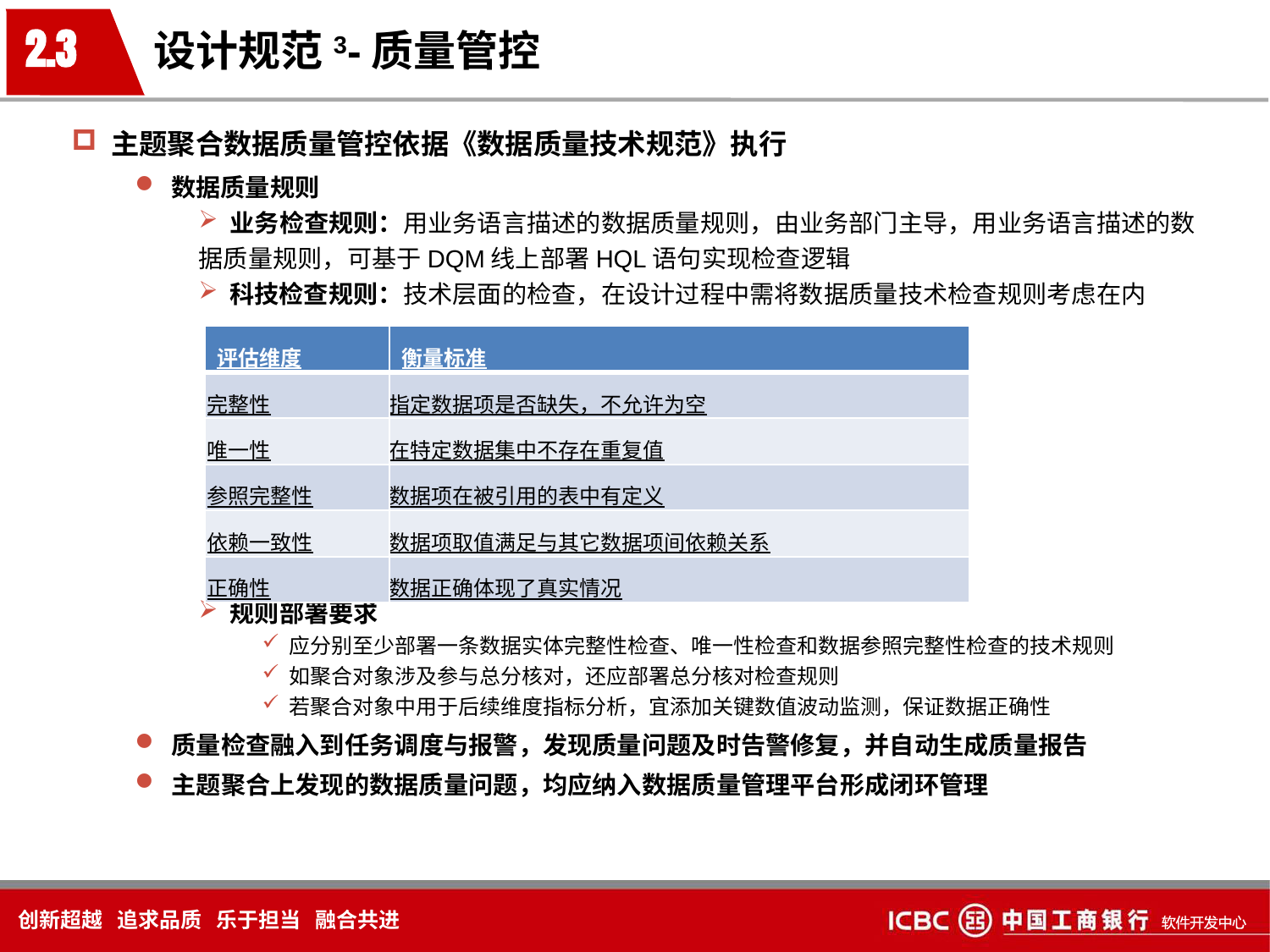

2.3
设计规范3-质量管控
主题聚合数据质量管控依据《数据质量技术规范》执行
 数据质量规则
 业务检查规则：用业务语言描述的数据质量规则，由业务部门主导，用业务语言描述的数据质量规则，可基于DQM线上部署HQL语句实现检查逻辑
 科技检查规则：技术层面的检查，在设计过程中需将数据质量技术检查规则考虑在内

 规则部署要求
 应分别至少部署一条数据实体完整性检查、唯一性检查和数据参照完整性检查的技术规则
 如聚合对象涉及参与总分核对，还应部署总分核对检查规则
 若聚合对象中用于后续维度指标分析，宜添加关键数值波动监测，保证数据正确性
 质量检查融入到任务调度与报警，发现质量问题及时告警修复，并自动生成质量报告
 主题聚合上发现的数据质量问题，均应纳入数据质量管理平台形成闭环管理
| 评估维度 | 衡量标准 |
| --- | --- |
| 完整性 | 指定数据项是否缺失，不允许为空 |
| 唯一性 | 在特定数据集中不存在重复值 |
| 参照完整性 | 数据项在被引用的表中有定义 |
| 依赖一致性 | 数据项取值满足与其它数据项间依赖关系 |
| 正确性 | 数据正确体现了真实情况 |